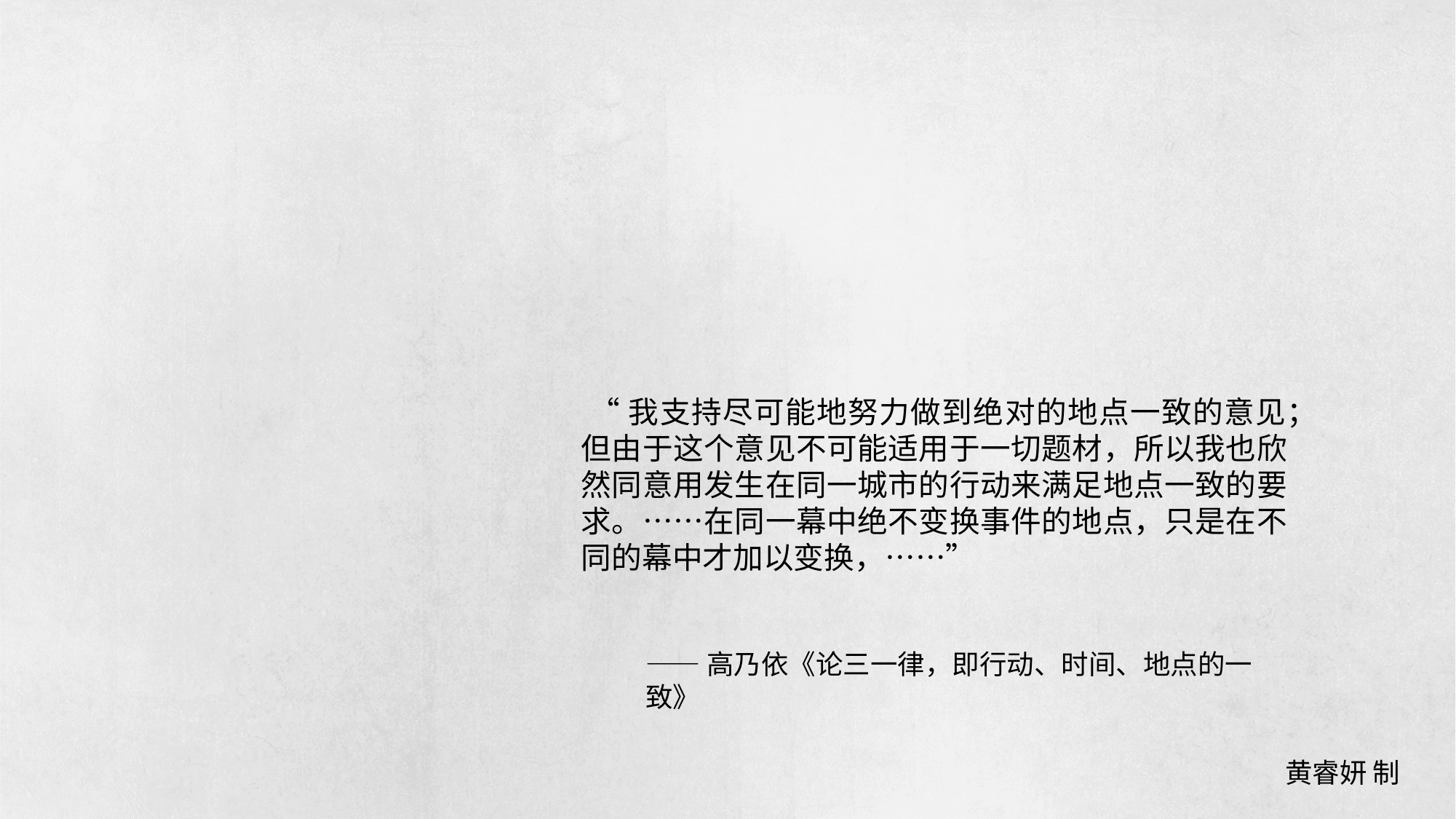

“我支持尽可能地努力做到绝对的地点一致的意见；但由于这个意见不可能适用于一切题材，所以我也欣然同意用发生在同一城市的行动来满足地点一致的要求。……在同一幕中绝不变换事件的地点，只是在不同的幕中才加以变换，……”
——高乃依《论三一律，即行动、时间、地点的一致》
黄睿妍 制